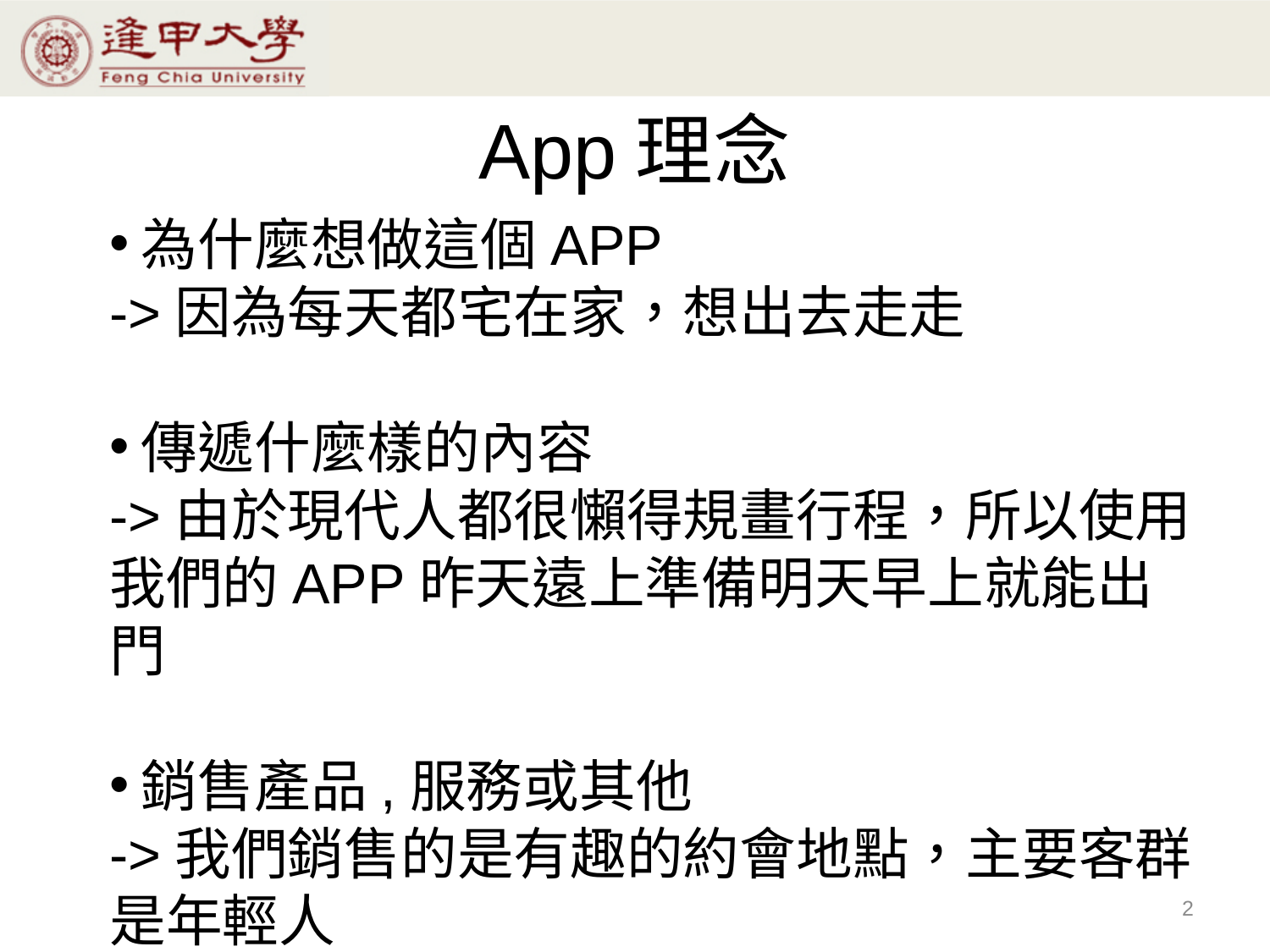

# App理念
為什麼想做這個APP
->因為每天都宅在家，想出去走走

傳遞什麼樣的內容
->由於現代人都很懶得規畫行程，所以使用我們的APP昨天遠上準備明天早上就能出門

銷售產品,服務或其他
->我們銷售的是有趣的約會地點，主要客群是年輕人

2